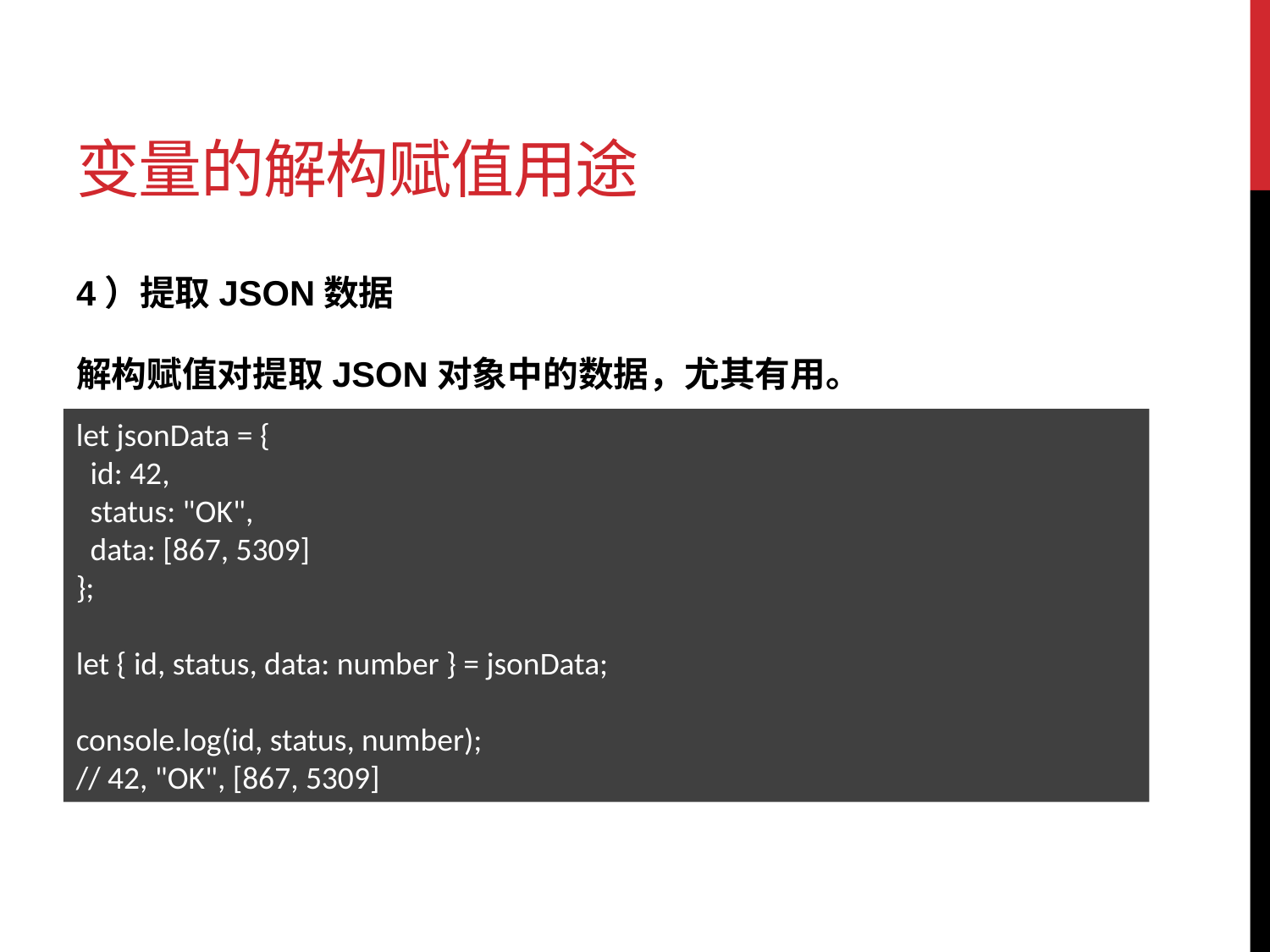

# 变量的解构赋值用途
4）提取JSON数据
解构赋值对提取JSON对象中的数据，尤其有用。

let jsonData = {
  id: 42,
  status: "OK",
  data: [867, 5309]
};

let { id, status, data: number } = jsonData;

console.log(id, status, number);
// 42, "OK", [867, 5309]